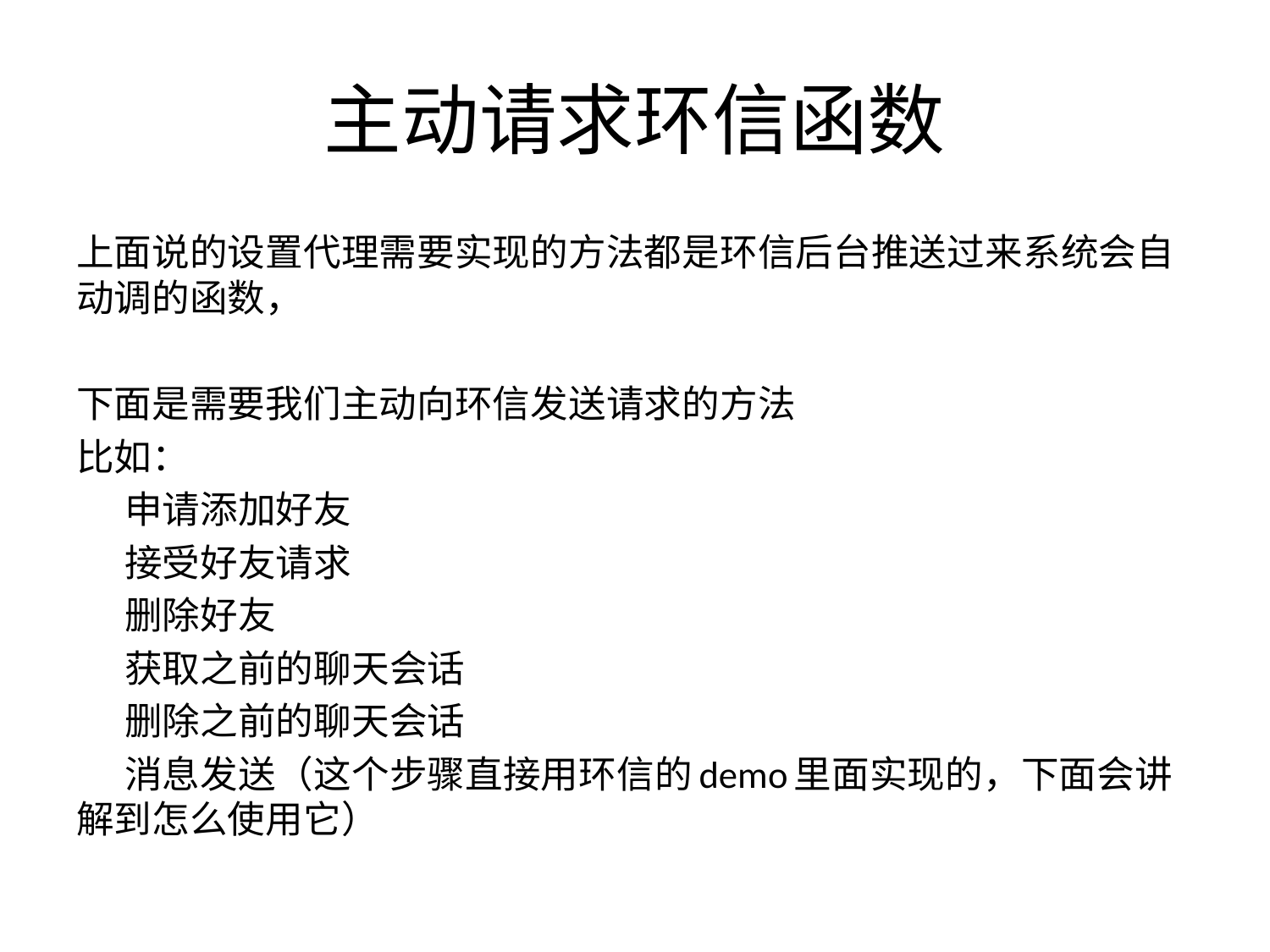

# 主动请求环信函数
上面说的设置代理需要实现的方法都是环信后台推送过来系统会自动调的函数，

下面是需要我们主动向环信发送请求的方法
比如：
     申请添加好友
     接受好友请求
     删除好友
     获取之前的聊天会话
     删除之前的聊天会话
     消息发送（这个步骤直接用环信的demo里面实现的，下面会讲解到怎么使用它）